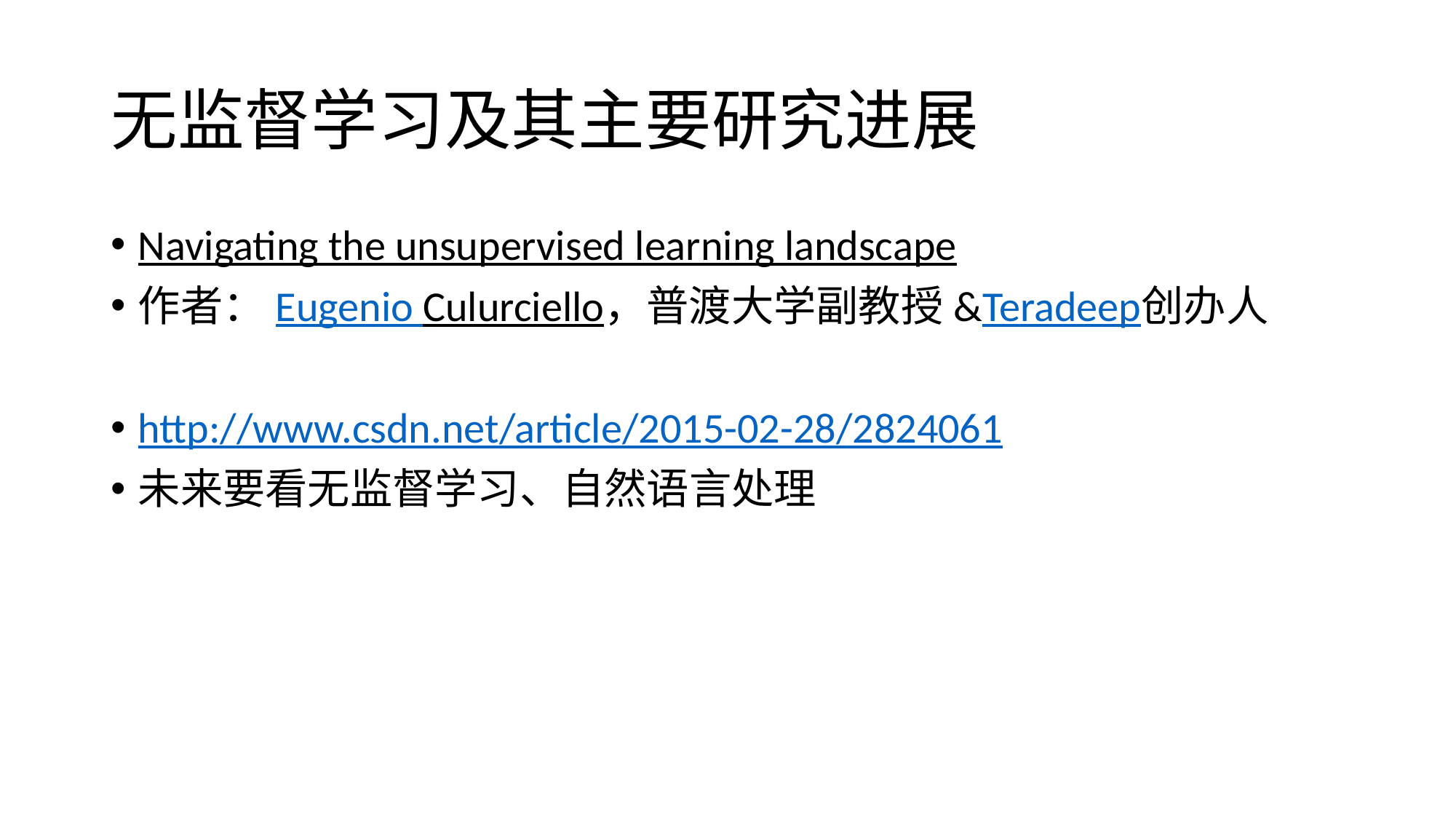

# 无监督学习及其主要研究进展
Navigating the unsupervised learning landscape
作者：Eugenio Culurciello，普渡大学副教授&Teradeep创办人

http://www.csdn.net/article/2015-02-28/2824061
未来要看无监督学习、自然语言处理